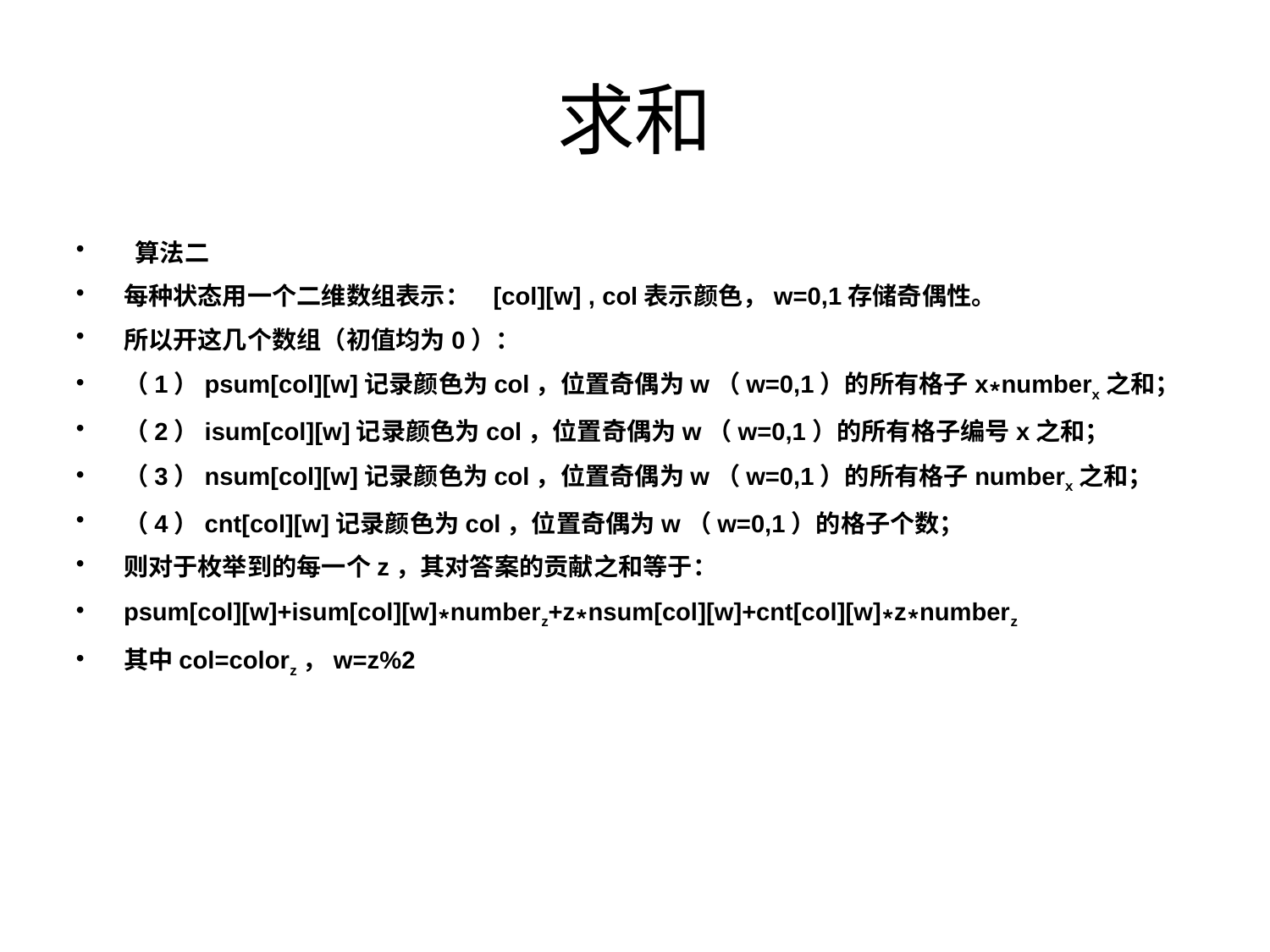

# 求和
 算法二
每种状态用一个二维数组表示：   [col][w] , col表示颜色，w=0,1存储奇偶性。
所以开这几个数组（初值均为0）：
（1）psum[col][w]记录颜色为col，位置奇偶为w（w=0,1）的所有格子x∗numberx之和；
（2）isum[col][w]记录颜色为col，位置奇偶为w（w=0,1）的所有格子编号x之和；
（3）nsum[col][w]记录颜色为col，位置奇偶为w（w=0,1）的所有格子numberx之和；
（4）cnt[col][w]记录颜色为col，位置奇偶为w（w=0,1）的格子个数；
则对于枚举到的每一个z，其对答案的贡献之和等于：
psum[col][w]+isum[col][w]∗numberz+z∗nsum[col][w]+cnt[col][w]∗z∗numberz
其中col=colorz，w=z%2